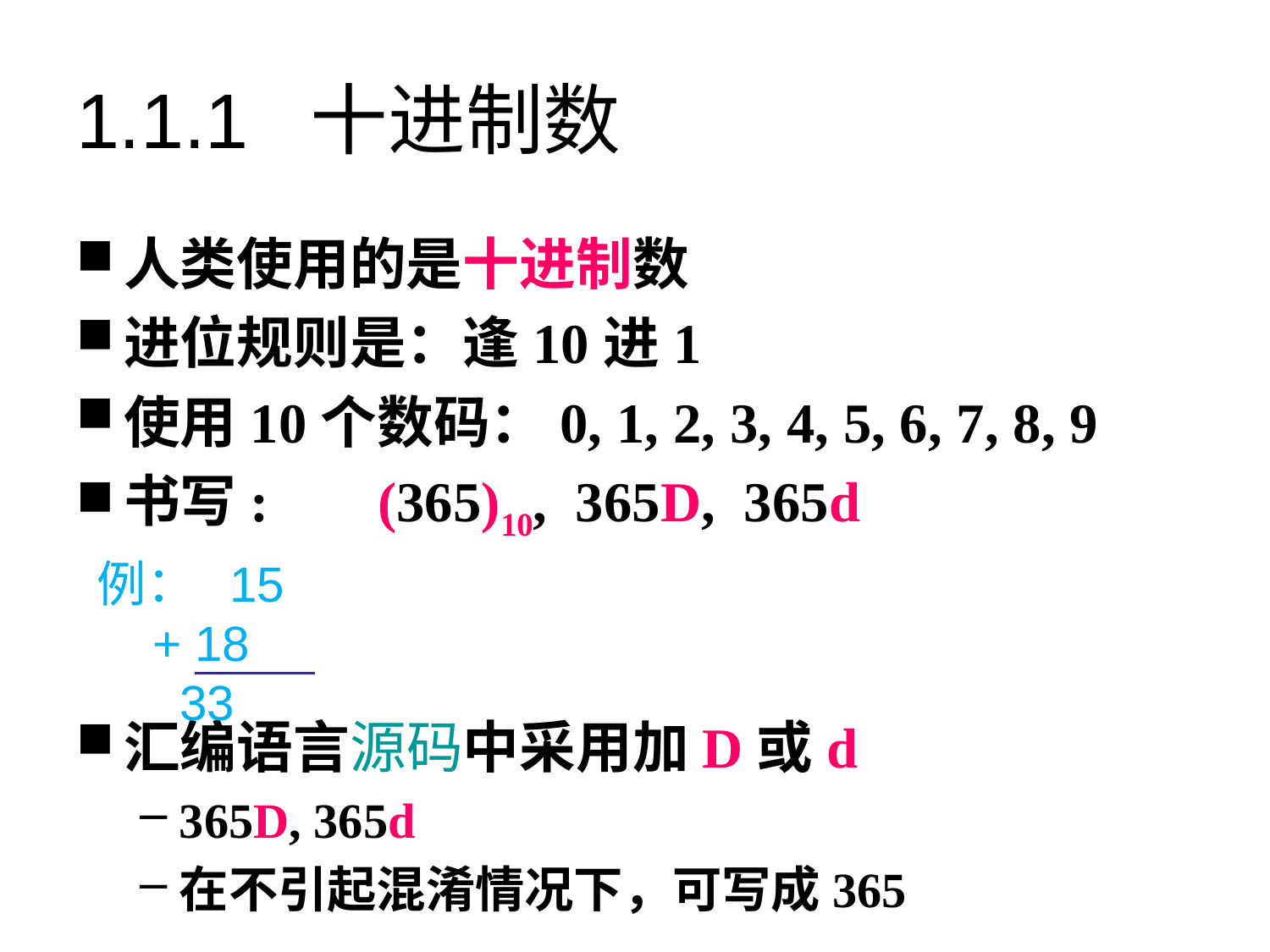

1.1.1  十进制数
人类使用的是十进制数
进位规则是：逢10进1
使用10个数码：0, 1, 2, 3, 4, 5, 6, 7, 8, 9
书写:	(365)10,  365D,  365d

汇编语言源码中采用加D或d
365D, 365d
在不引起混淆情况下，可写成365
例：  15
    + 18
      33